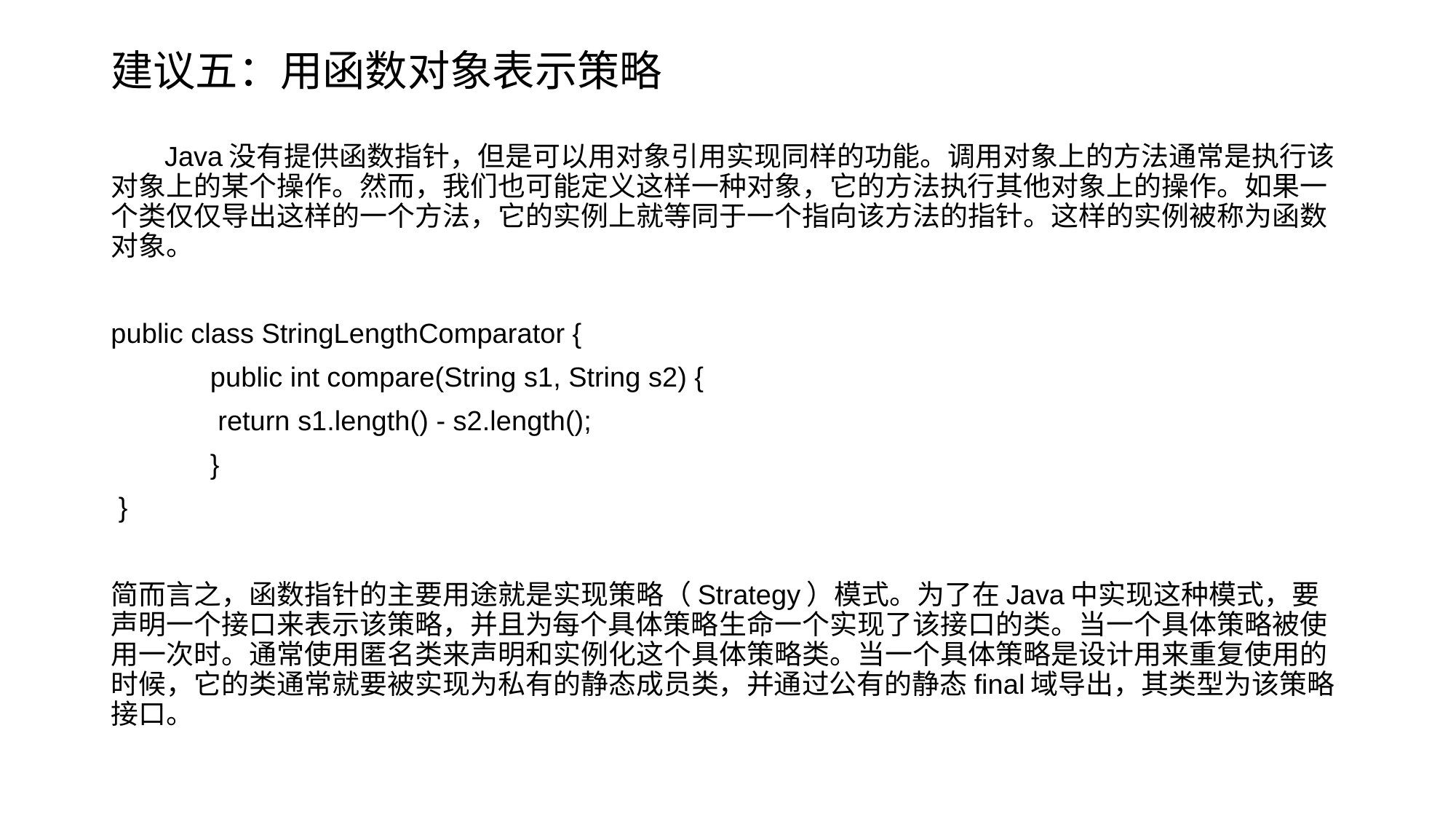

# 建议五：用函数对象表示策略
       Java没有提供函数指针，但是可以用对象引用实现同样的功能。调用对象上的方法通常是执行该对象上的某个操作。然而，我们也可能定义这样一种对象，它的方法执行其他对象上的操作。如果一个类仅仅导出这样的一个方法，它的实例上就等同于一个指向该方法的指针。这样的实例被称为函数对象。

public class StringLengthComparator {
 	public int compare(String s1, String s2) {
		 return s1.length() - s2.length();
 	}
 }

简而言之，函数指针的主要用途就是实现策略（Strategy）模式。为了在Java中实现这种模式，要声明一个接口来表示该策略，并且为每个具体策略生命一个实现了该接口的类。当一个具体策略被使用一次时。通常使用匿名类来声明和实例化这个具体策略类。当一个具体策略是设计用来重复使用的时候，它的类通常就要被实现为私有的静态成员类，并通过公有的静态final域导出，其类型为该策略接口。